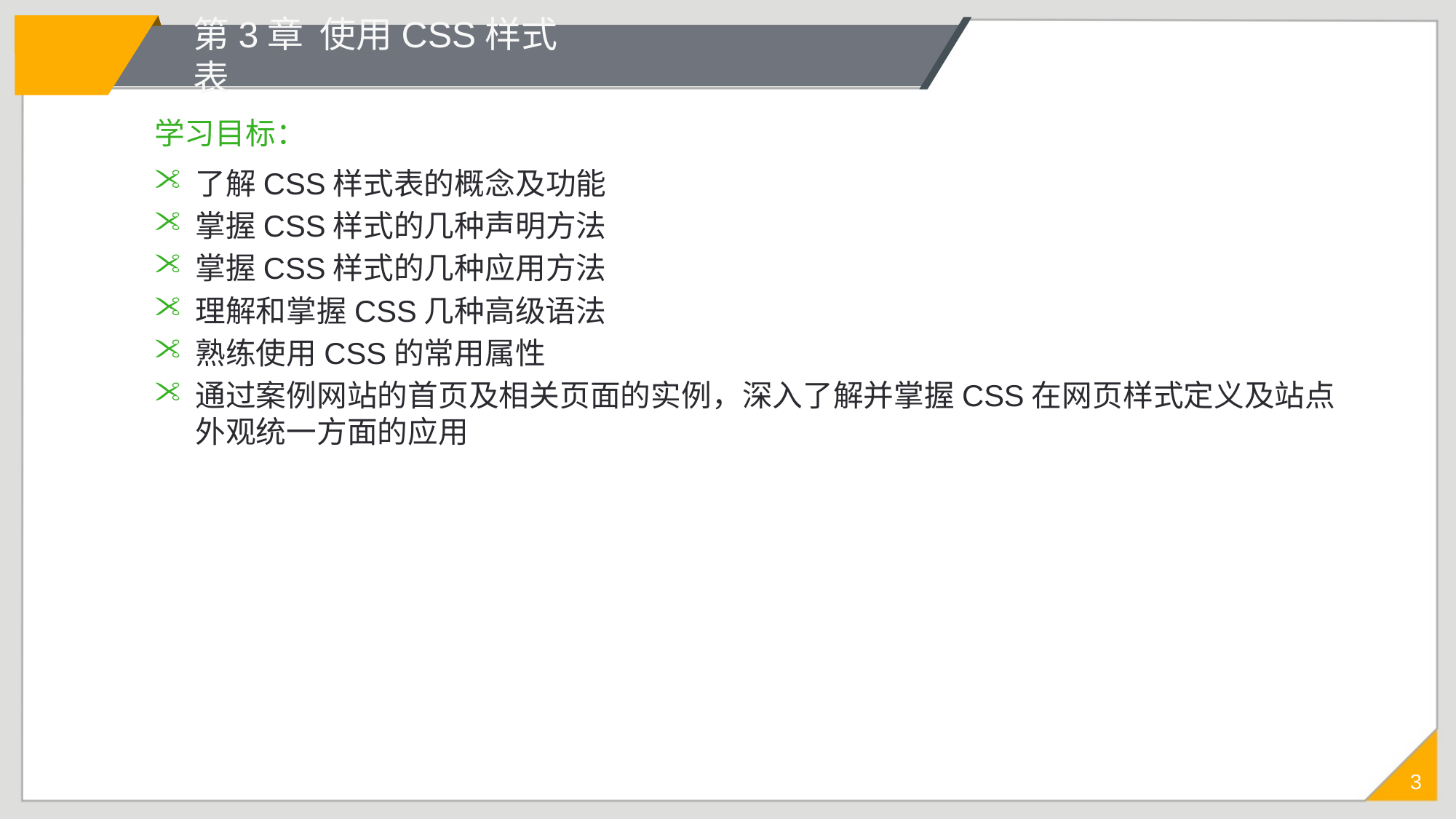

# 第3章  使用CSS样式表
学习目标：
了解CSS样式表的概念及功能
掌握CSS样式的几种声明方法
掌握CSS样式的几种应用方法
理解和掌握CSS几种高级语法
熟练使用CSS的常用属性
通过案例网站的首页及相关页面的实例，深入了解并掌握CSS在网页样式定义及站点外观统一方面的应用